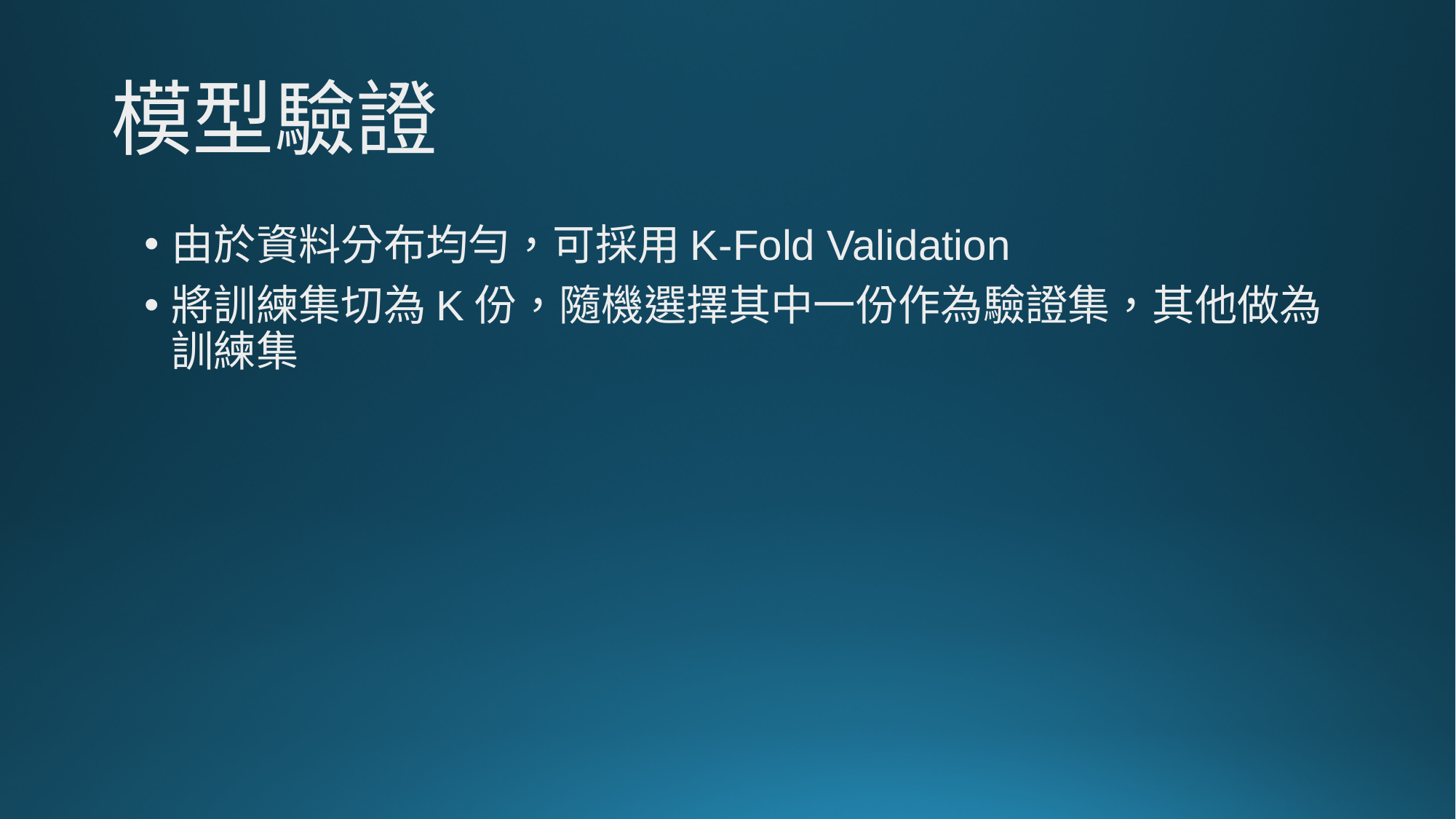

模型驗證
由於資料分布均勻，可採用K-Fold Validation
將訓練集切為K份，隨機選擇其中一份作為驗證集，其他做為訓練集